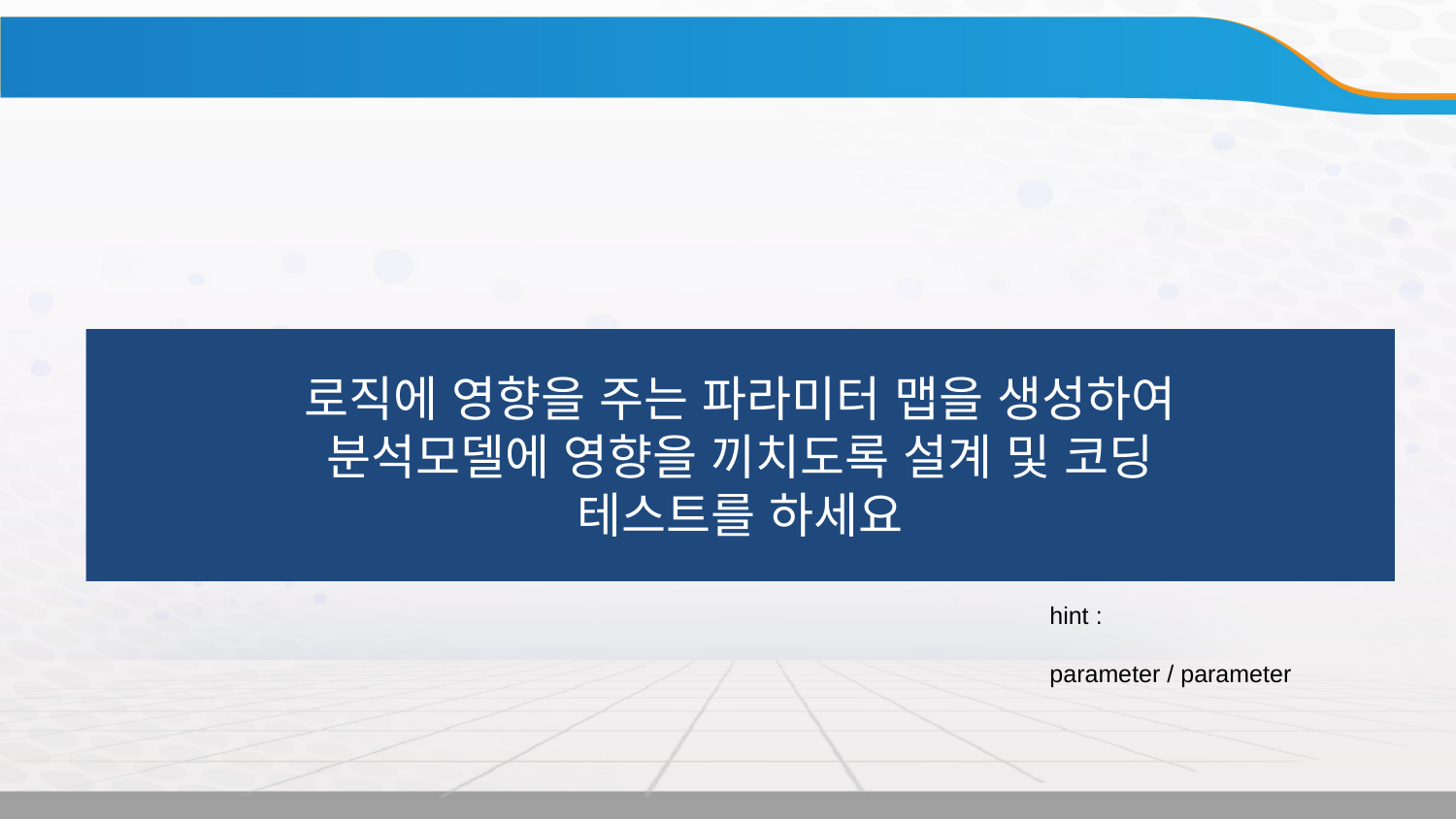

2. RDD 변환 및 처리
로직에 영향을 주는 파라미터 맵을 생성하여
분석모델에 영향을 끼치도록 설계 및 코딩
테스트를 하세요
hint :

parameter / parameter